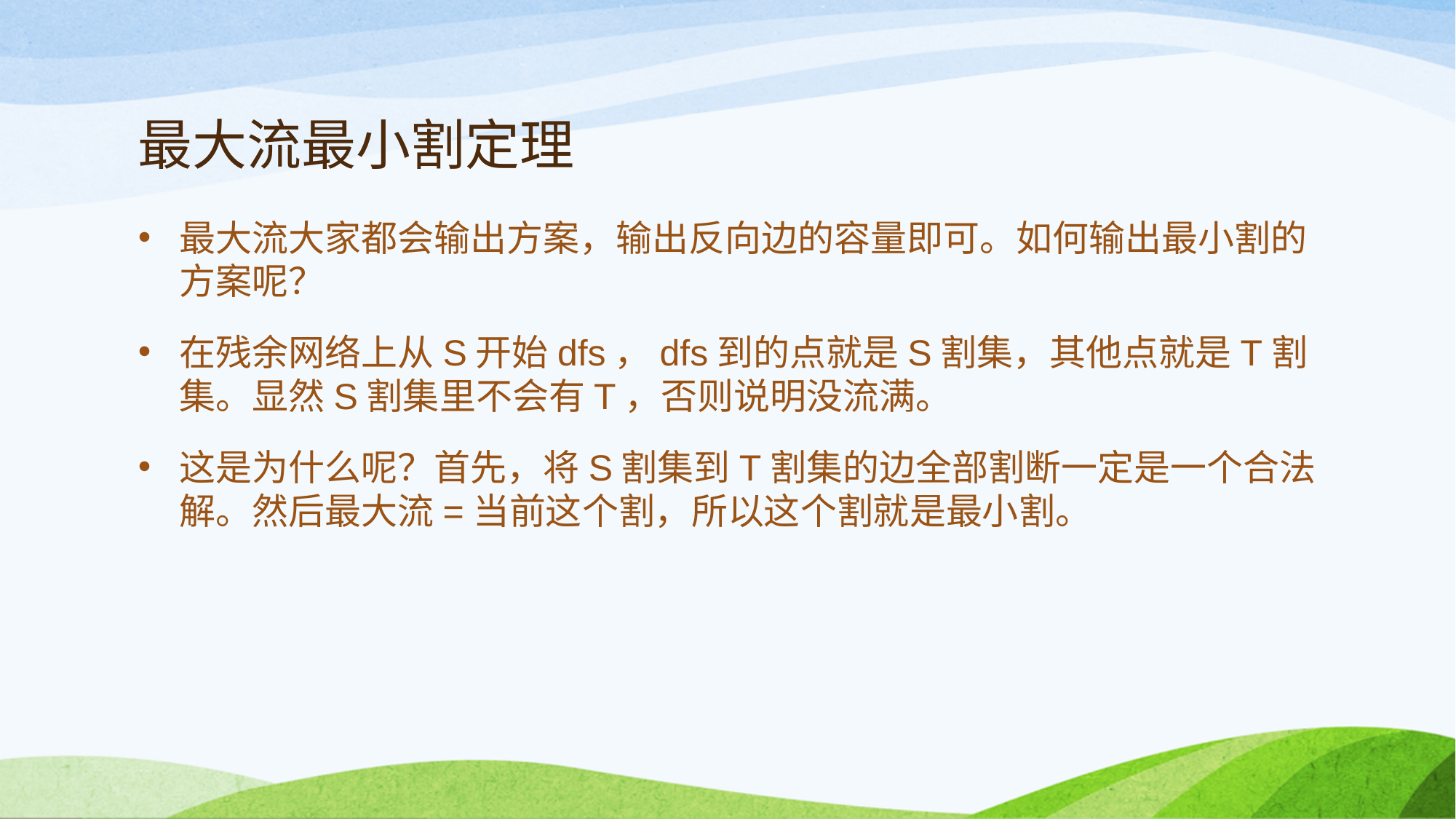

# 最大流最小割定理
最大流大家都会输出方案，输出反向边的容量即可。如何输出最小割的方案呢？
在残余网络上从S开始dfs，dfs到的点就是S割集，其他点就是T割集。显然S割集里不会有T，否则说明没流满。
这是为什么呢？首先，将S割集到T割集的边全部割断一定是一个合法解。然后最大流=当前这个割，所以这个割就是最小割。